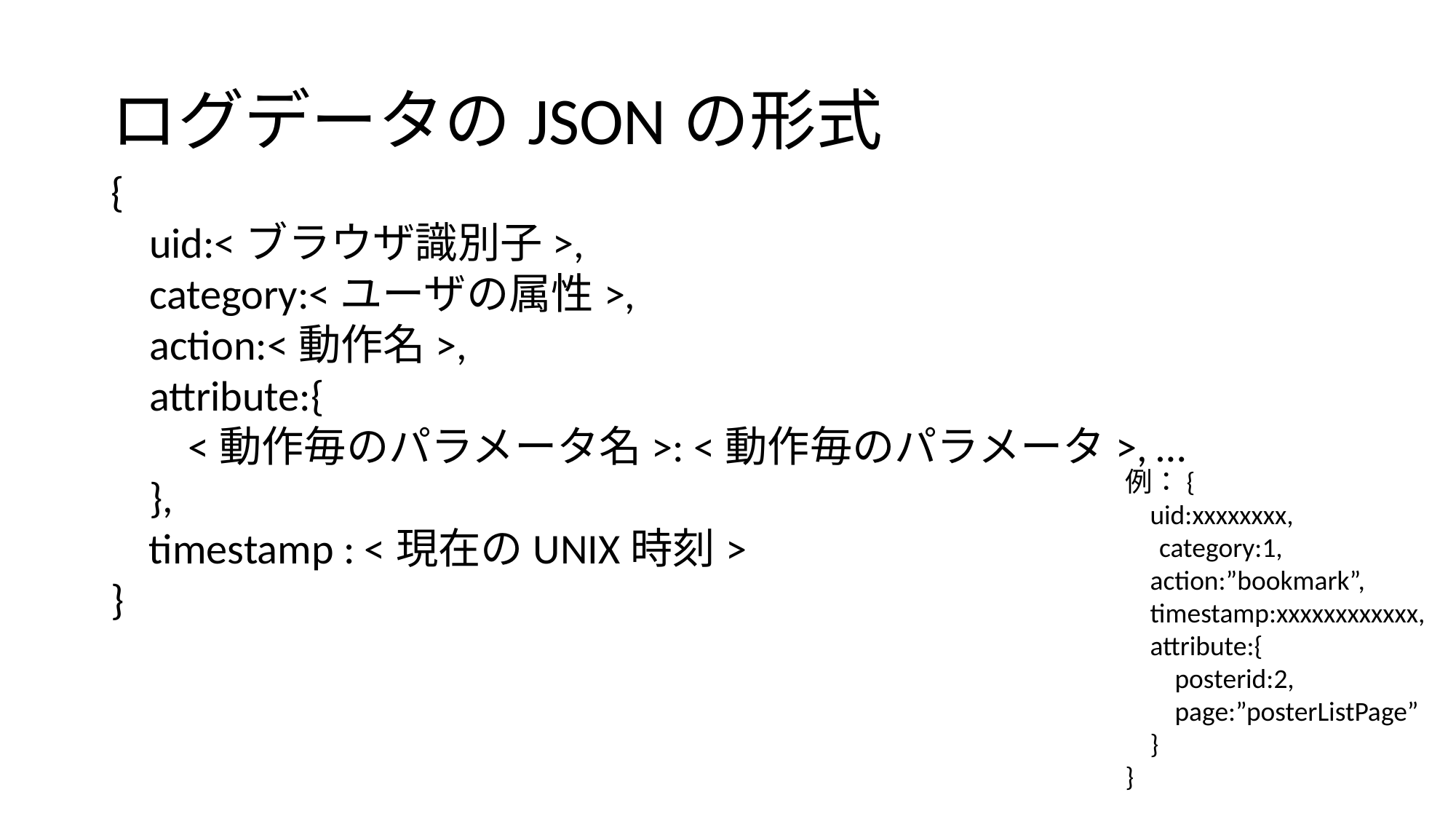

# ログデータのJSONの形式
{
    uid:<ブラウザ識別子>,
    category:<ユーザの属性>,
    action:<動作名>,
    attribute:{
        <動作毎のパラメータ名>: <動作毎のパラメータ>, …
    },
    timestamp : <現在のUNIX時刻>
}

例：{
    uid:xxxxxxxx,
　category:1,
    action:”bookmark”,
    timestamp:xxxxxxxxxxxx,
    attribute:{
        posterid:2,
        page:”posterListPage”
    }
}